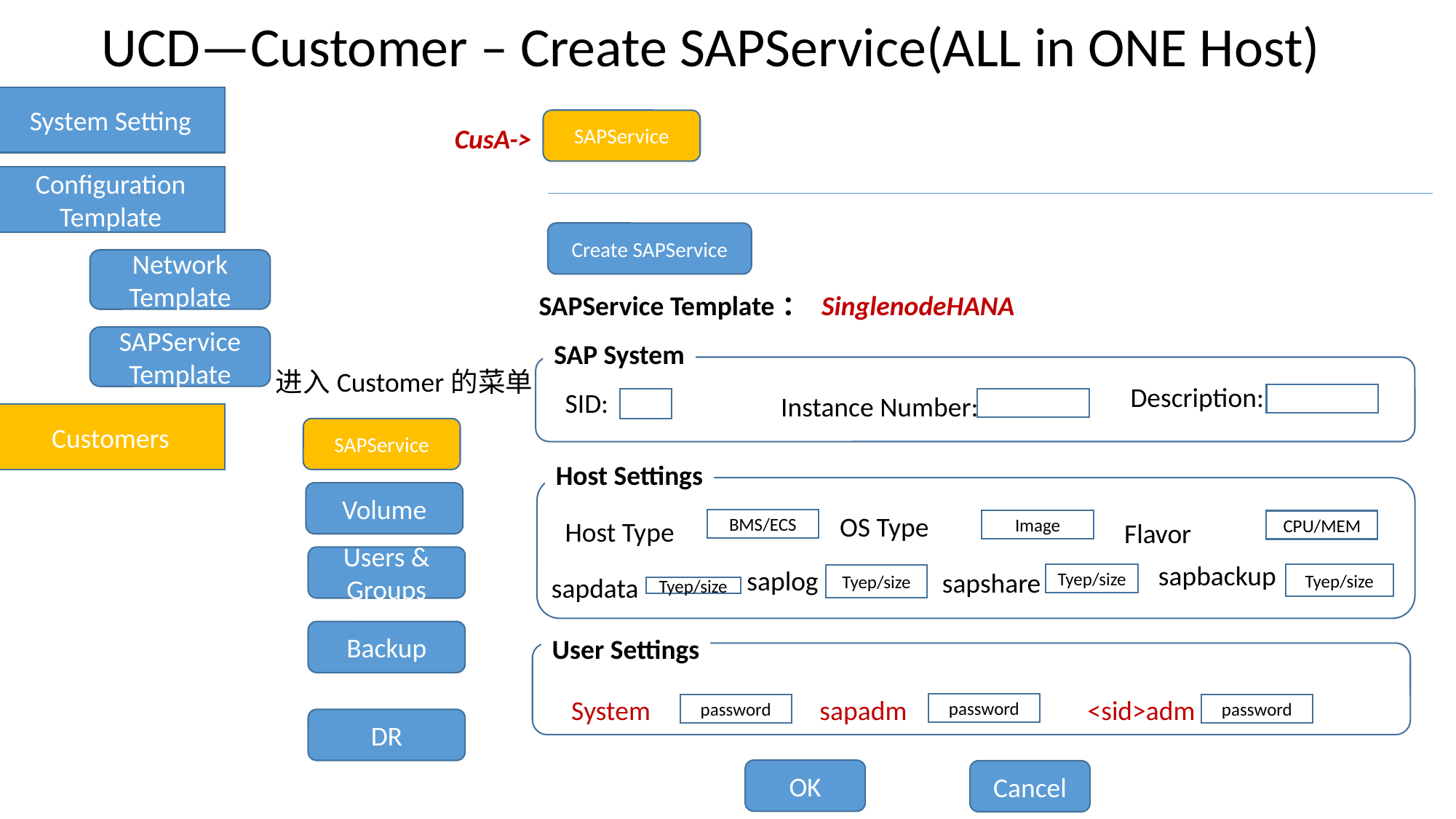

# UCD—Customer – Create SAPService(ALL in ONE Host)
System Setting
SAPService
CusA->
Configuration Template
一级菜单
Create SAPService
Network Template
SAPService Template： SinglenodeHANA
SAPService Template
SAP System

进入Customer的菜单
二级菜单
Description:
SID:
Instance Number:

Customers
SAPService
Host Settings

Volume
OS Type
Host Type
BMS/ECS
Image
Flavor
CPU/MEM
Users & Groups
sapbackup
saplog
sapshare
Tyep/size
Tyep/size
sapdata
Tyep/size
Tyep/size
Backup
User Settings

System
sapadm
<sid>adm
password
password
password
DR
OK
Cancel